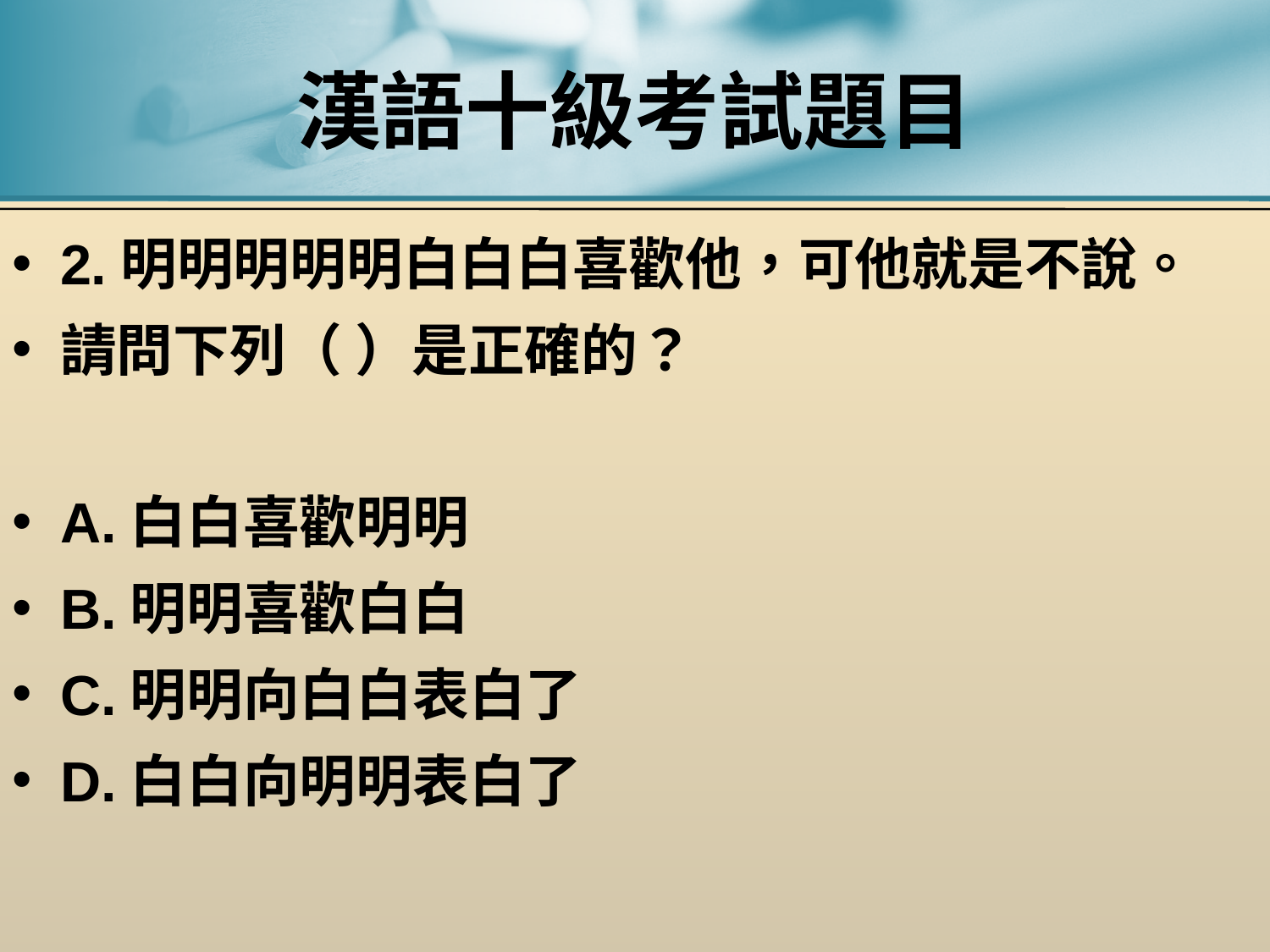

# 漢語十級考試題目
2.明明明明明白白白喜歡他，可他就是不說。
請問下列（ ）是正確的？

A.白白喜歡明明
B.明明喜歡白白
C.明明向白白表白了
D.白白向明明表白了